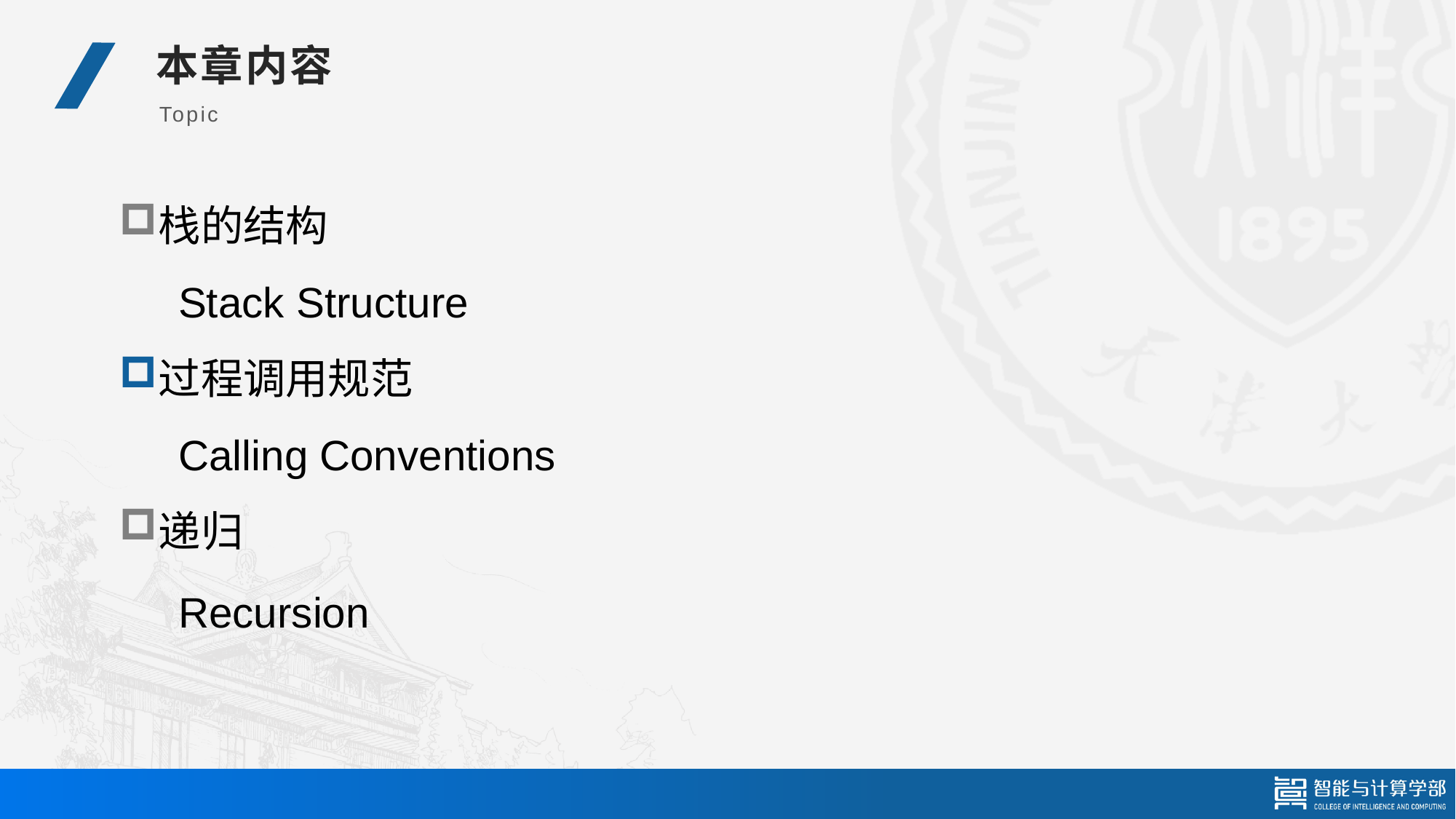

栈的结构
     Stack Structure
过程调用规范
     Calling Conventions
递归
     Recursion